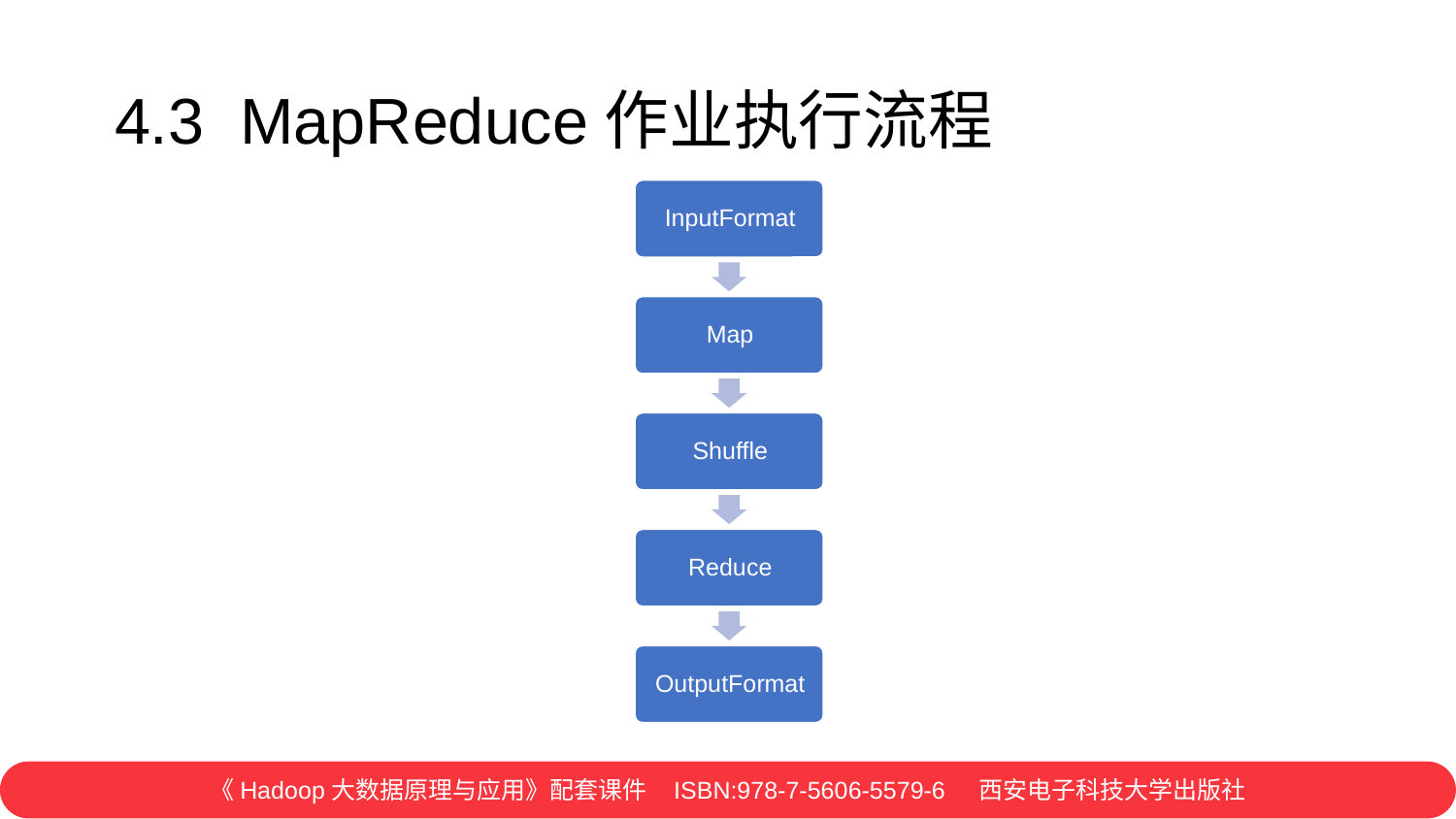

# 4.3  MapReduce作业执行流程
InputFormat

Map

Shuffle

Reduce

OutputFormat